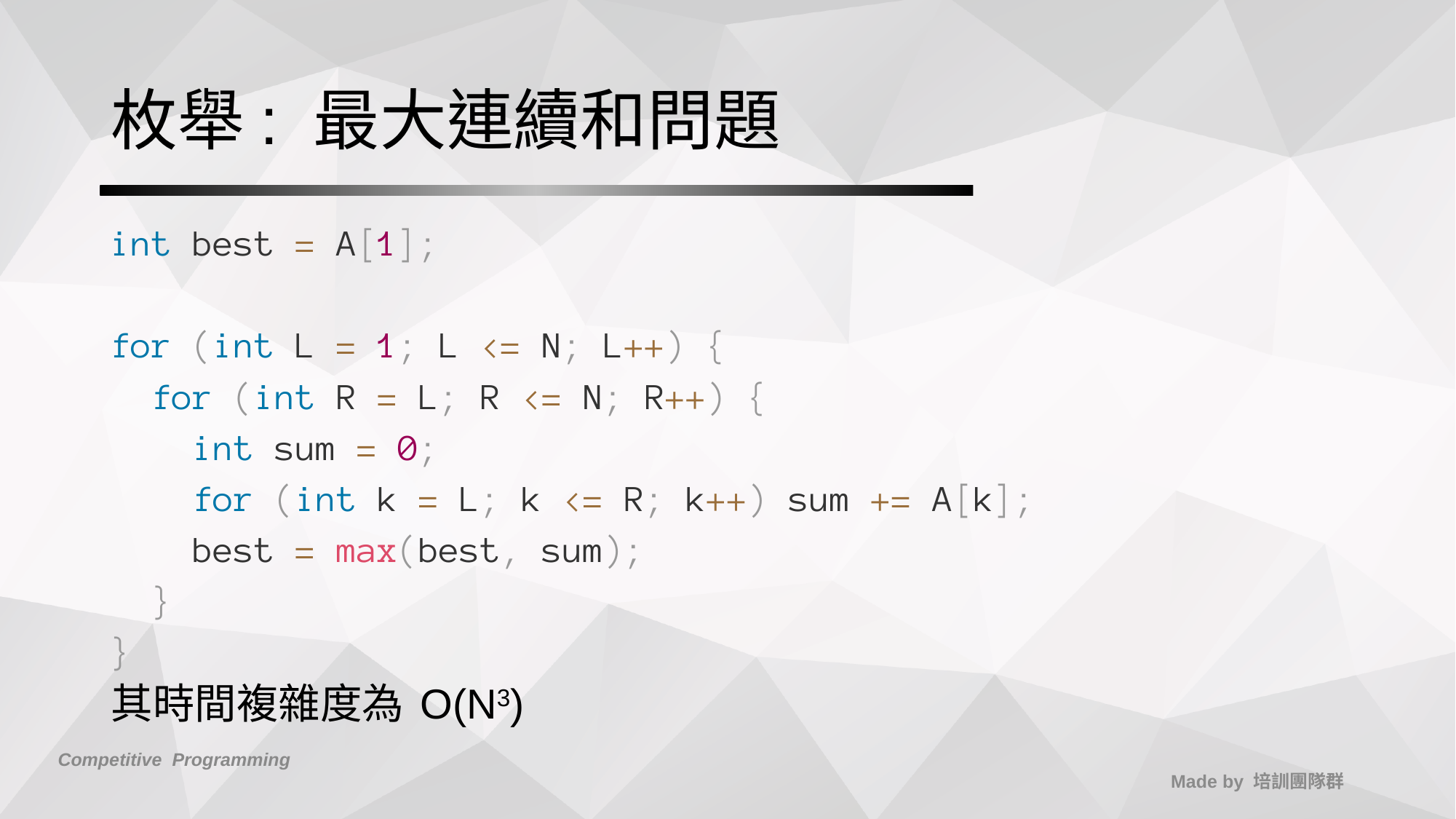

# 枚舉: 最大連續和問題
int best = A[1];

for (int L = 1; L <= N; L++) {
  for (int R = L; R <= N; R++) {
    int sum = 0;
    for (int k = L; k <= R; k++) sum += A[k];
    best = max(best, sum);
  }
}
其時間複雜度為 O(N3)